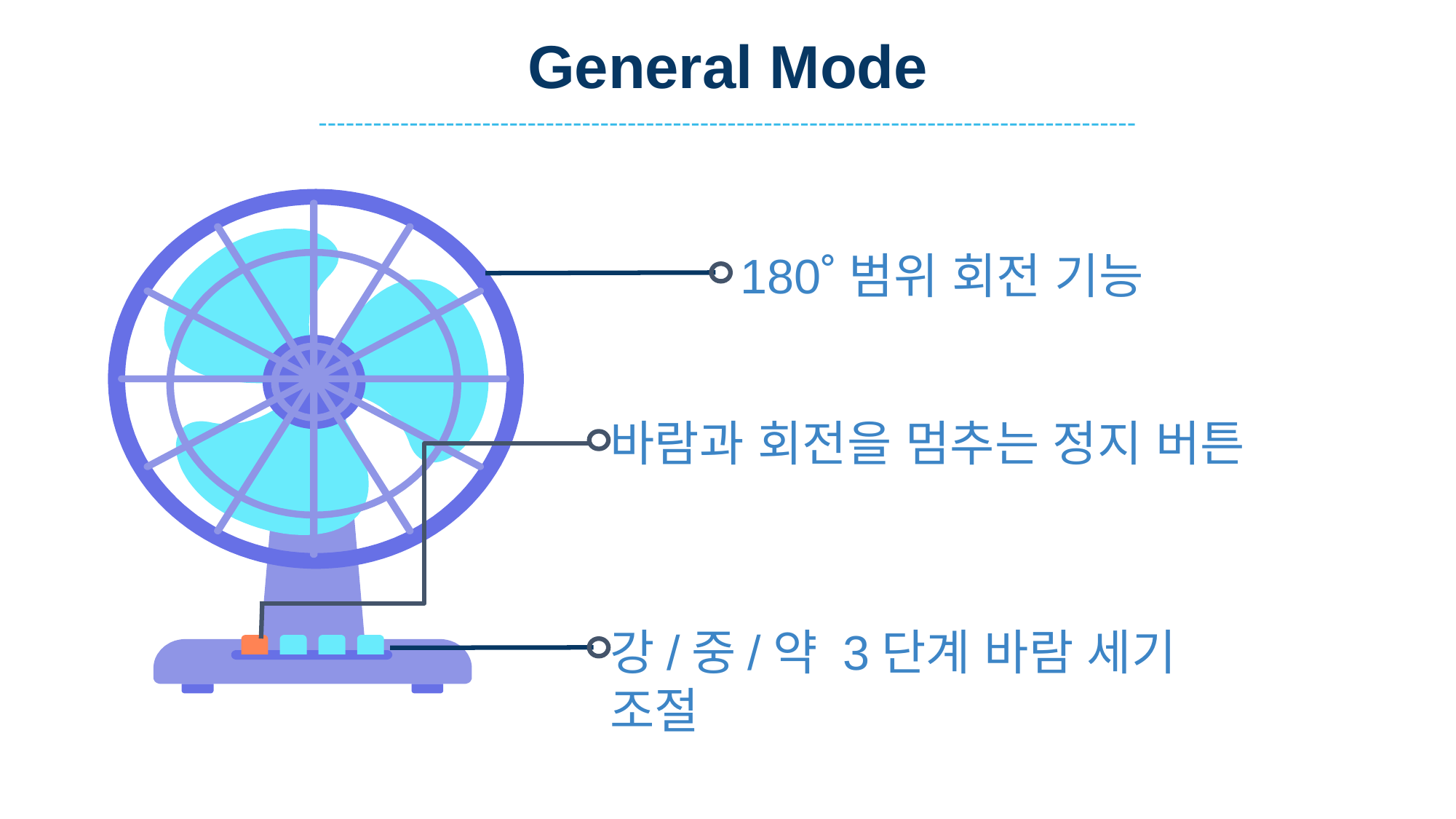

General Mode
------------------------------------------------------------------------------------------

180˚범위 회전 기능

바람과 회전을 멈추는 정지 버튼

강/중/약 3단계 바람 세기 조절